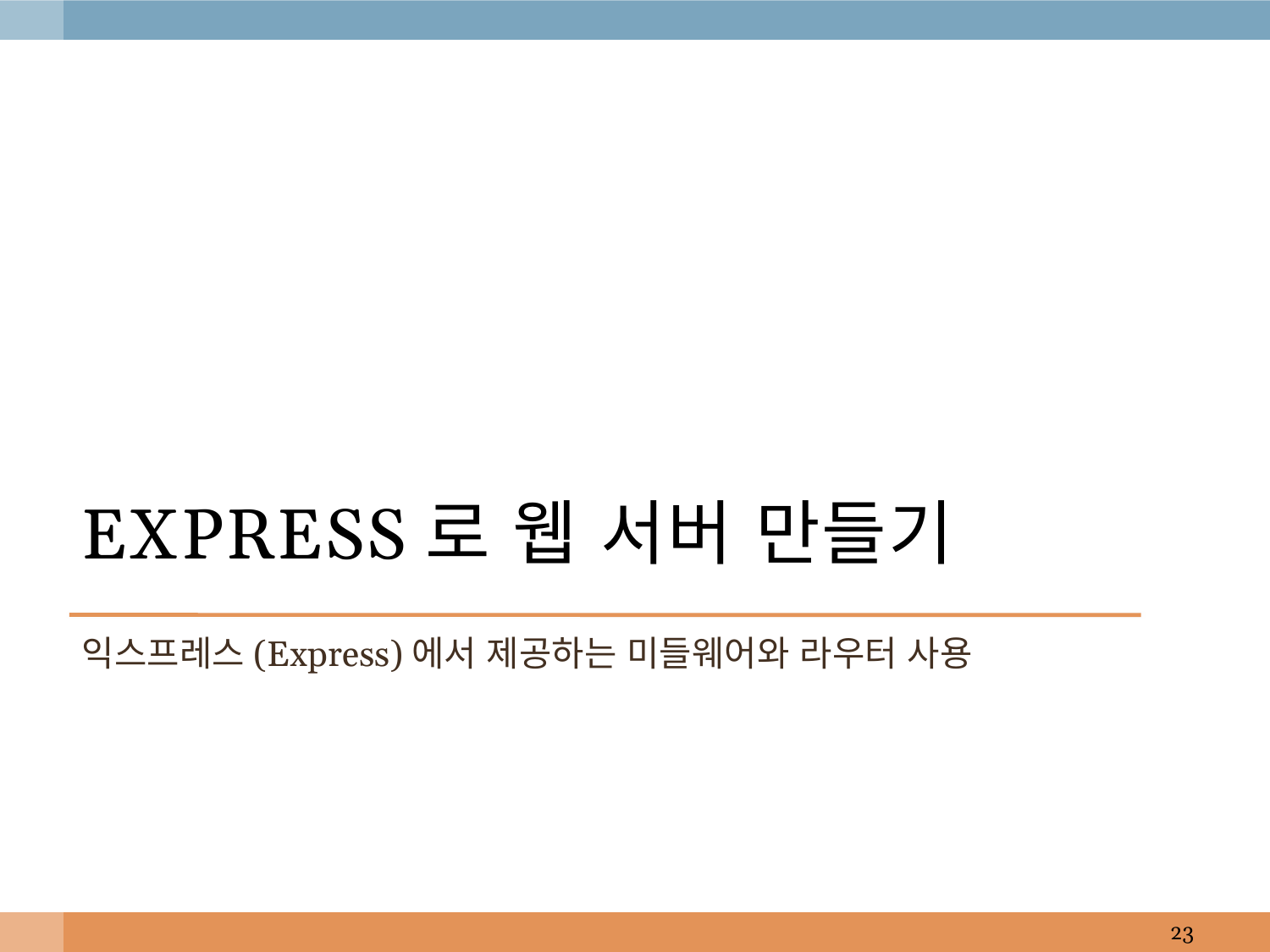

# Express로 웹 서버 만들기
익스프레스(Express)에서 제공하는 미들웨어와 라우터 사용
23